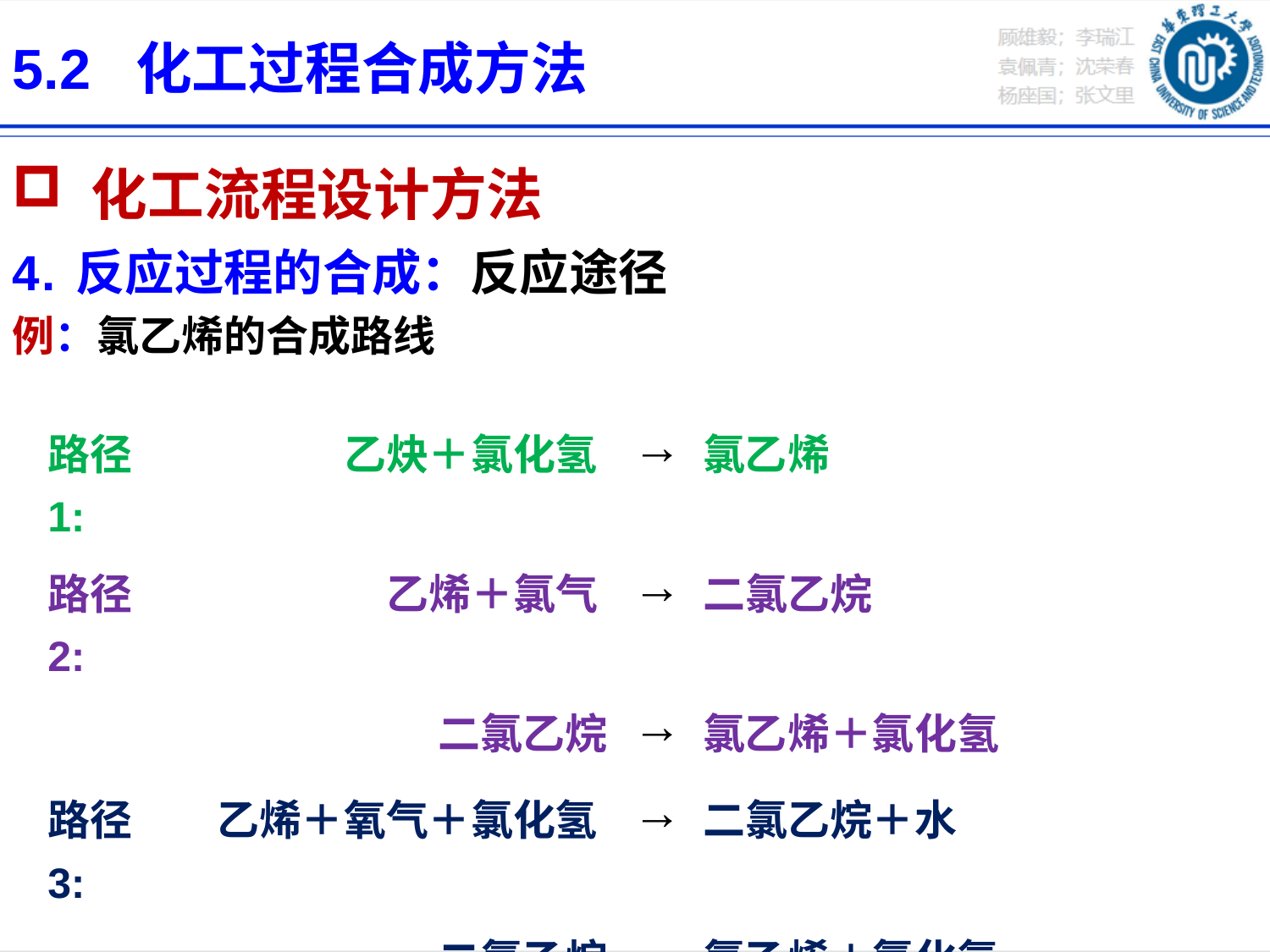

5.2  化工过程合成方法
 化工流程设计方法
反应过程的合成：反应途径
例：氯乙烯的合成路线
| 路径1: | 乙炔＋氯化氢 | → | 氯乙烯 |
| --- | --- | --- | --- |
| 路径2: | 乙烯＋氯气 | → | 二氯乙烷 |
|  | 二氯乙烷 | → | 氯乙烯＋氯化氢 |
| 路径3: | 乙烯＋氧气＋氯化氢 | → | 二氯乙烷＋水 |
|  | 二氯乙烷 | → | 氯乙烯＋氯化氢 |